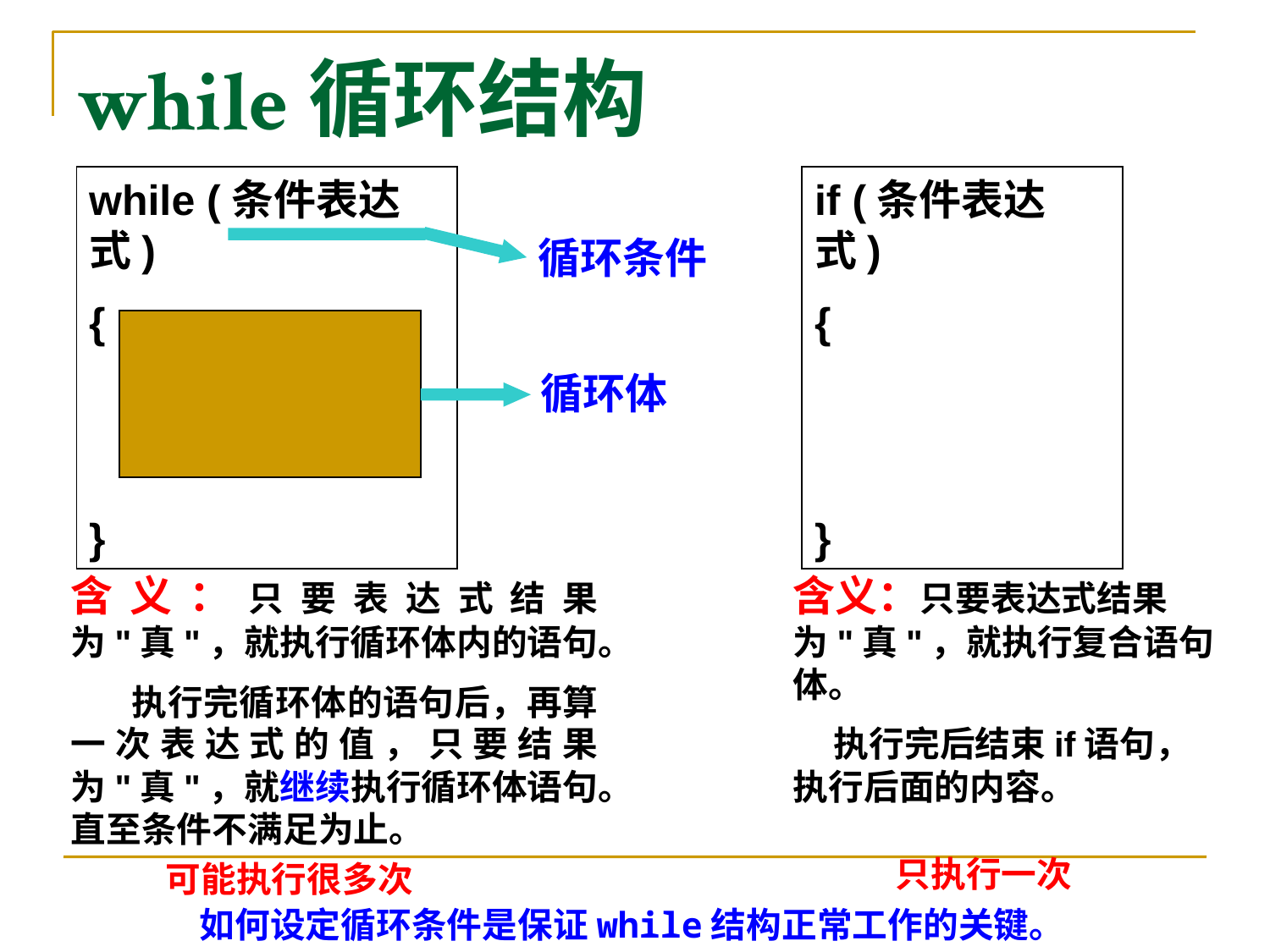

# while循环结构
while (条件表达式)
{

}
if (条件表达式)
{

}
循环条件

循环体

含义：只要表达式结果为"真"，就执行循环体内的语句。
      执行完循环体的语句后，再算一次表达式的值，只要结果为"真"，就继续执行循环体语句。直至条件不满足为止。
含义：只要表达式结果为"真"，就执行复合语句体。
    执行完后结束if语句，执行后面的内容。
只执行一次
可能执行很多次
如何设定循环条件是保证while结构正常工作的关键。